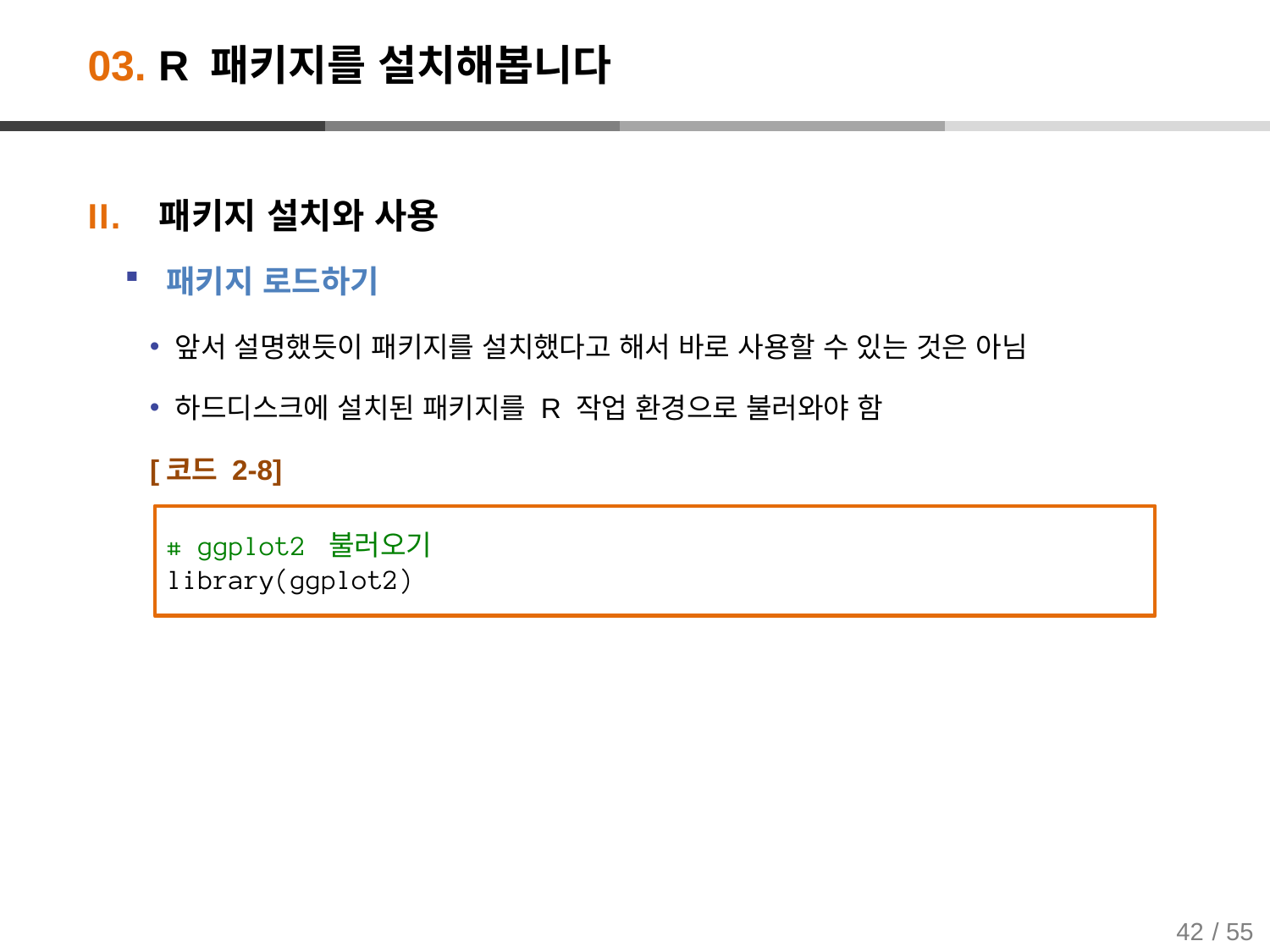

# 03. R 패키지를 설치해봅니다
패키지 설치와 사용
 패키지 로드하기
앞서 설명했듯이 패키지를 설치했다고 해서 바로 사용할 수 있는 것은 아님
하드디스크에 설치된 패키지를 R 작업 환경으로 불러와야 함
[코드 2-8]

# ggplot2 불러오기
library(ggplot2)